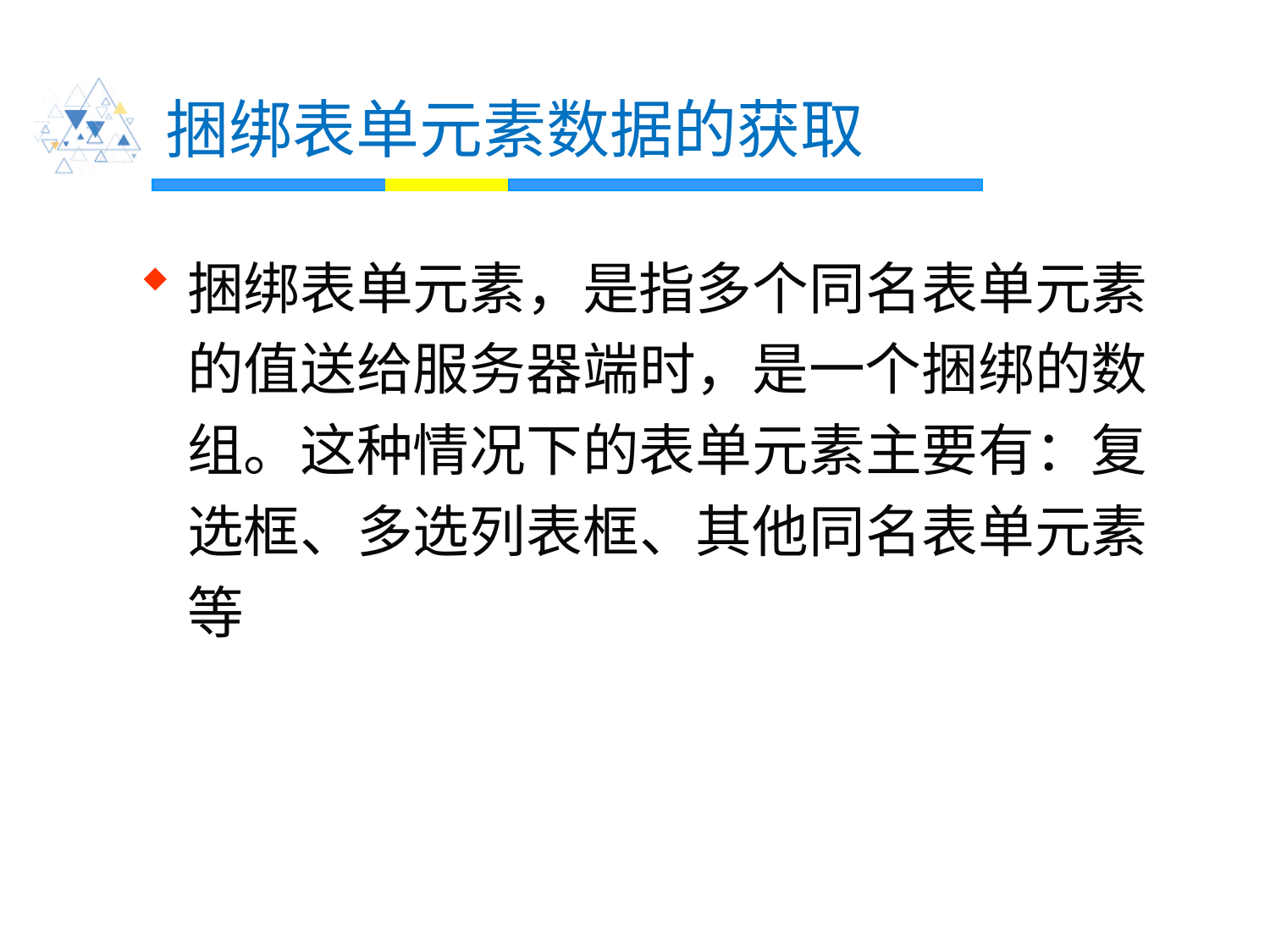

# 捆绑表单元素数据的获取
捆绑表单元素，是指多个同名表单元素的值送给服务器端时，是一个捆绑的数组。这种情况下的表单元素主要有：复选框、多选列表框、其他同名表单元素等